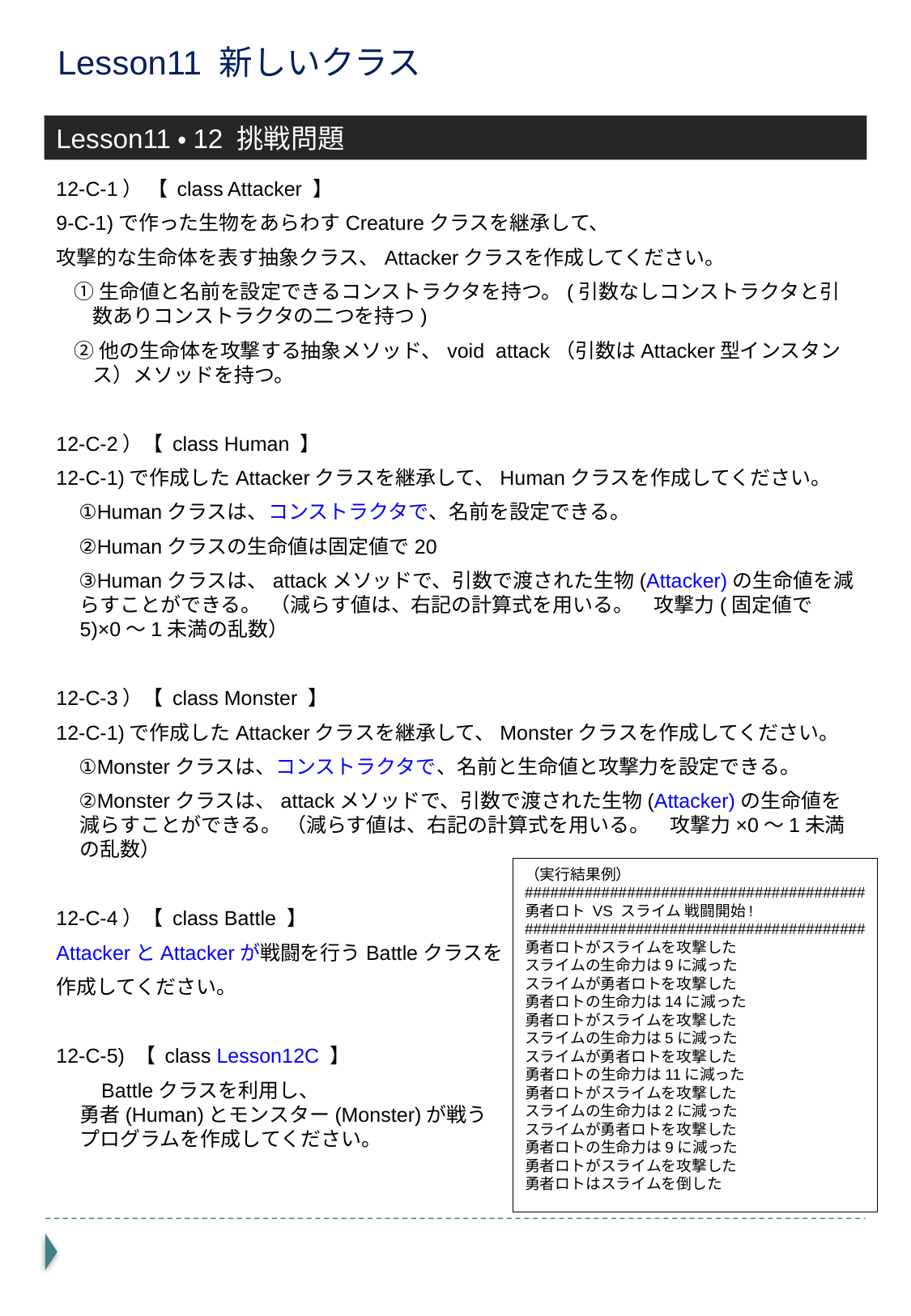

# Lesson11 新しいクラス
Lesson11・12 挑戦問題
12-C-1） 【 class Attacker 】
9-C-1)で作った生物をあらわすCreatureクラスを継承して、
攻撃的な生命体を表す抽象クラス、Attackerクラスを作成してください。
    ①生命値と名前を設定できるコンストラクタを持つ。(引数なしコンストラクタと引数ありコンストラクタの二つを持つ)
    ②他の生命体を攻撃する抽象メソッド、void  attack（引数はAttacker型インスタンス）メソッドを持つ。

12-C-2）【 class Human 】
12-C-1)で作成したAttackerクラスを継承して、Humanクラスを作成してください。
    ①Humanクラスは、コンストラクタで、名前を設定できる。
    ②Humanクラスの生命値は固定値で20
    ③Humanクラスは、attackメソッドで、引数で渡された生物(Attacker)の生命値を減らすことができる。  （減らす値は、右記の計算式を用いる。　攻撃力(固定値で5)×0～1未満の乱数）

12-C-3）【 class Monster 】
12-C-1)で作成したAttackerクラスを継承して、Monsterクラスを作成してください。
    ①Monsterクラスは、コンストラクタで、名前と生命値と攻撃力を設定できる。
    ②Monsterクラスは、attackメソッドで、引数で渡された生物(Attacker)の生命値を減らすことができる。 （減らす値は、右記の計算式を用いる。　攻撃力×0～1未満の乱数）

12-C-4）【 class Battle 】
AttackerとAttackerが戦闘を行うBattleクラスを
作成してください。

12-C-5) 【 class Lesson12C 】
　　Battleクラスを利用し、
勇者(Human)とモンスター(Monster)が戦う
プログラムを作成してください。

（実行結果例）
########################################
勇者ロト VS スライム 戦闘開始!
########################################
勇者ロトがスライムを攻撃した
スライムの生命力は9に減った
スライムが勇者ロトを攻撃した
勇者ロトの生命力は14に減った
勇者ロトがスライムを攻撃した
スライムの生命力は5に減った
スライムが勇者ロトを攻撃した
勇者ロトの生命力は11に減った
勇者ロトがスライムを攻撃した
スライムの生命力は2に減った
スライムが勇者ロトを攻撃した
勇者ロトの生命力は9に減った
勇者ロトがスライムを攻撃した
勇者ロトはスライムを倒した